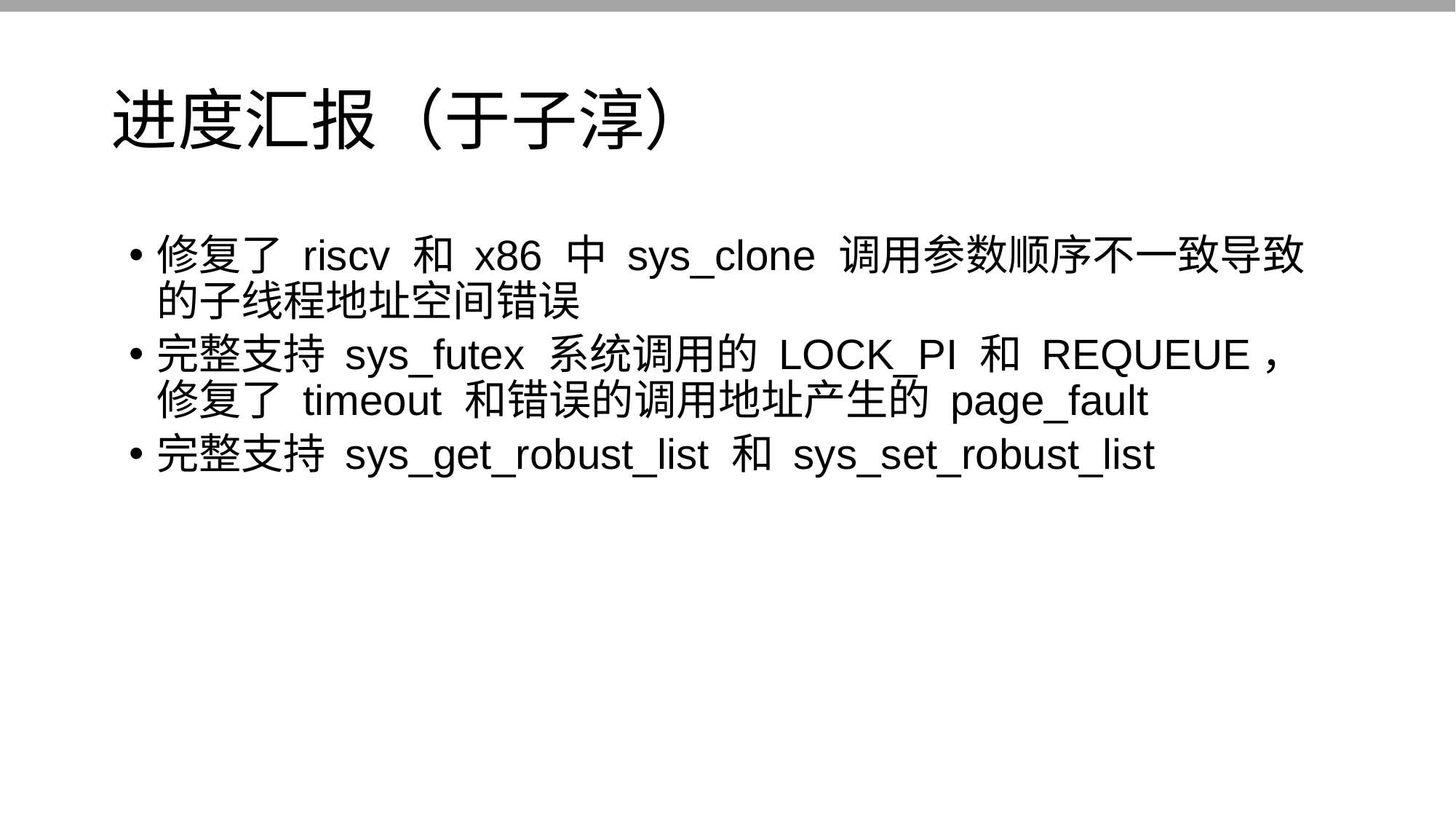

# 进度汇报（于子淳）

修复了 riscv 和 x86 中 sys_clone 调用参数顺序不一致导致的子线程地址空间错误
完整支持 sys_futex 系统调用的 LOCK_PI 和 REQUEUE，修复了 timeout 和错误的调用地址产生的 page_fault
完整支持 sys_get_robust_list 和 sys_set_robust_list

6